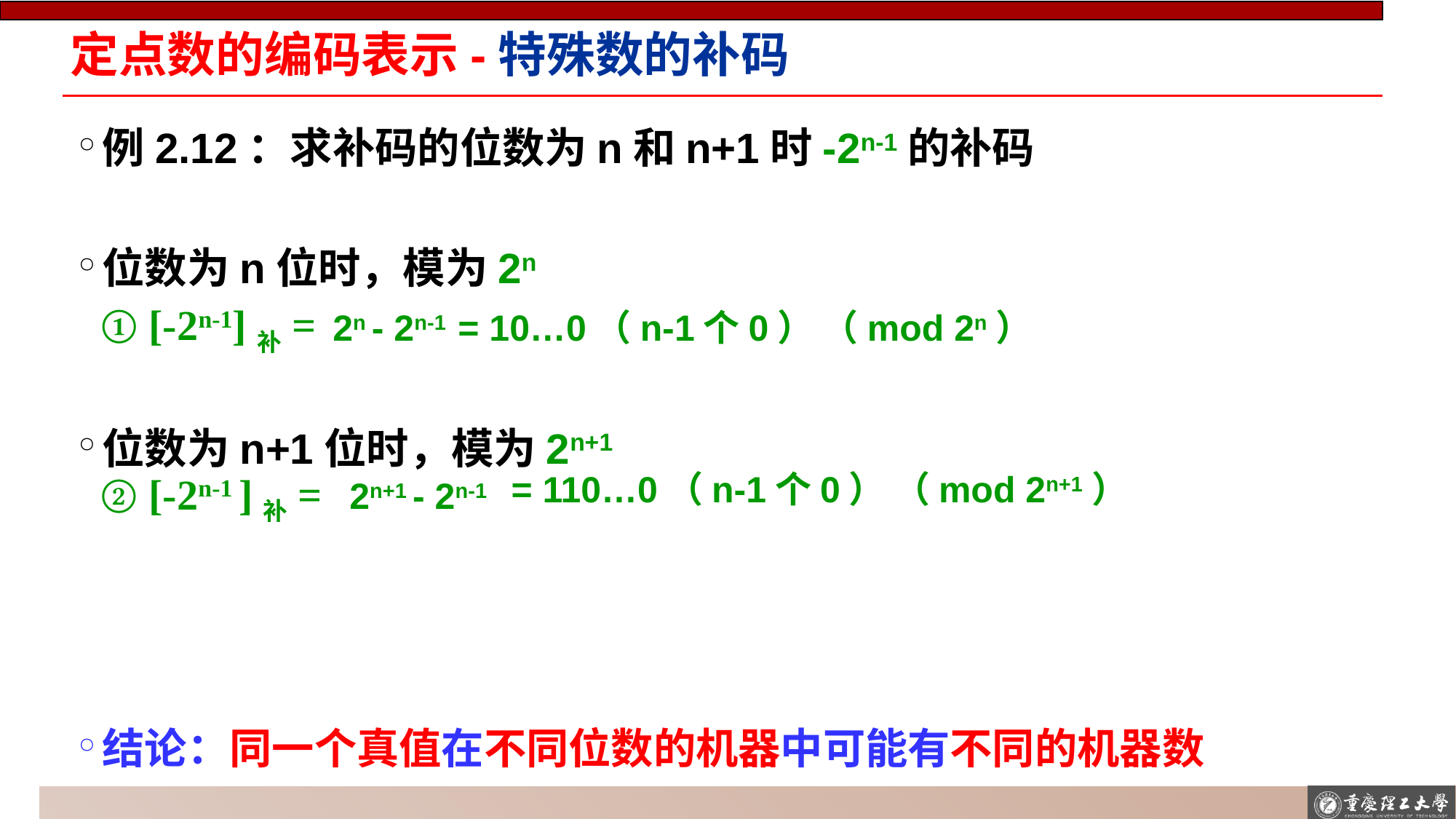

# 定点数的编码表示-特殊数的补码
例2.12：求补码的位数为n和n+1时-2n-1的补码

位数为n位时，模为2n

位数为n+1位时，模为2n+1

结论：同一个真值在不同位数的机器中可能有不同的机器数
① [-2n-1]补=
2n - 2n-1
= 10…0（n-1个0） （mod 2n）
= 110…0（n-1个0） （mod 2n+1）
② [-2n-1 ]补=
2n+1 - 2n-1